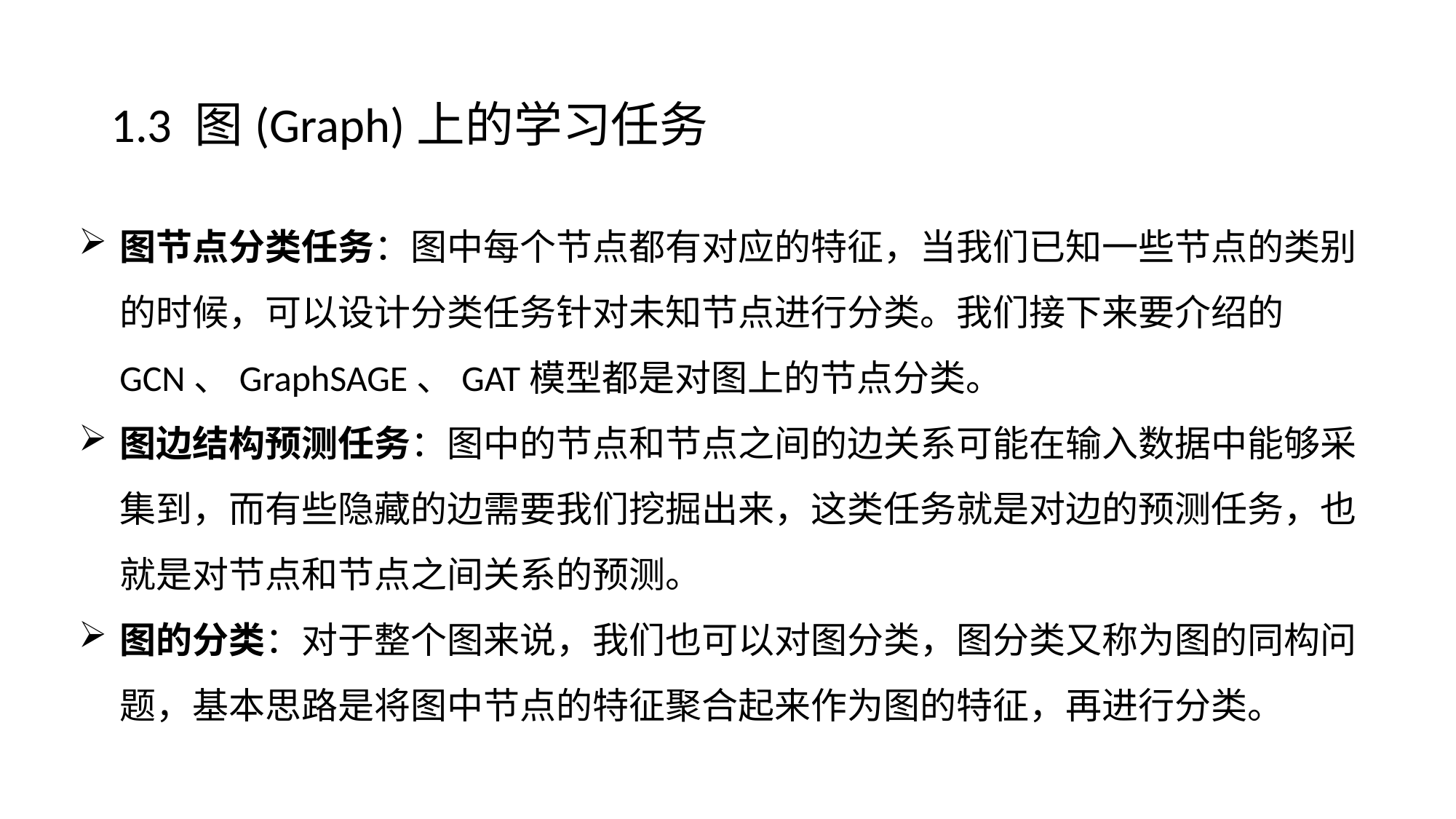

# 1.3 图(Graph)上的学习任务
图节点分类任务：图中每个节点都有对应的特征，当我们已知一些节点的类别的时候，可以设计分类任务针对未知节点进行分类。我们接下来要介绍的 GCN、GraphSAGE、GAT模型都是对图上的节点分类。
图边结构预测任务：图中的节点和节点之间的边关系可能在输入数据中能够采集到，而有些隐藏的边需要我们挖掘出来，这类任务就是对边的预测任务，也就是对节点和节点之间关系的预测。
图的分类：对于整个图来说，我们也可以对图分类，图分类又称为图的同构问题，基本思路是将图中节点的特征聚合起来作为图的特征，再进行分类。